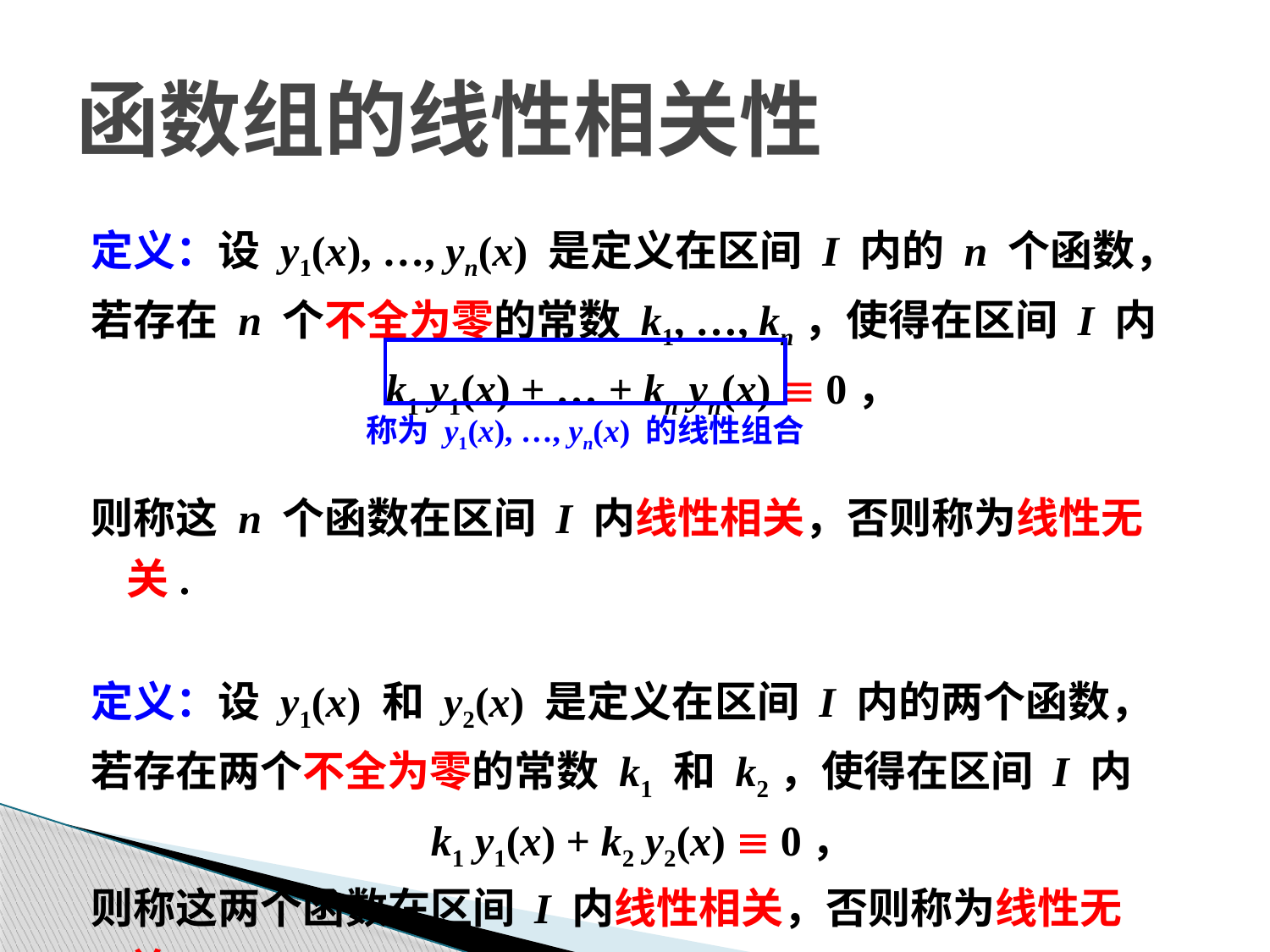

函数组的线性相关性
定义：设 y1(x), …, yn(x) 是定义在区间 I 内的 n 个函数，
若存在 n 个不全为零的常数 k1, …, kn，使得在区间 I 内
k1 y1(x) + … + kn yn(x) ≡ 0，

则称这 n 个函数在区间 I 内线性相关，否则称为线性无关.

定义：设 y1(x) 和 y2(x) 是定义在区间 I 内的两个函数，
若存在两个不全为零的常数 k1 和 k2，使得在区间 I 内
k1 y1(x) + k2 y2(x) ≡ 0，
则称这两个函数在区间 I 内线性相关，否则称为线性无关．

称为 y1(x), …, yn(x) 的线性组合